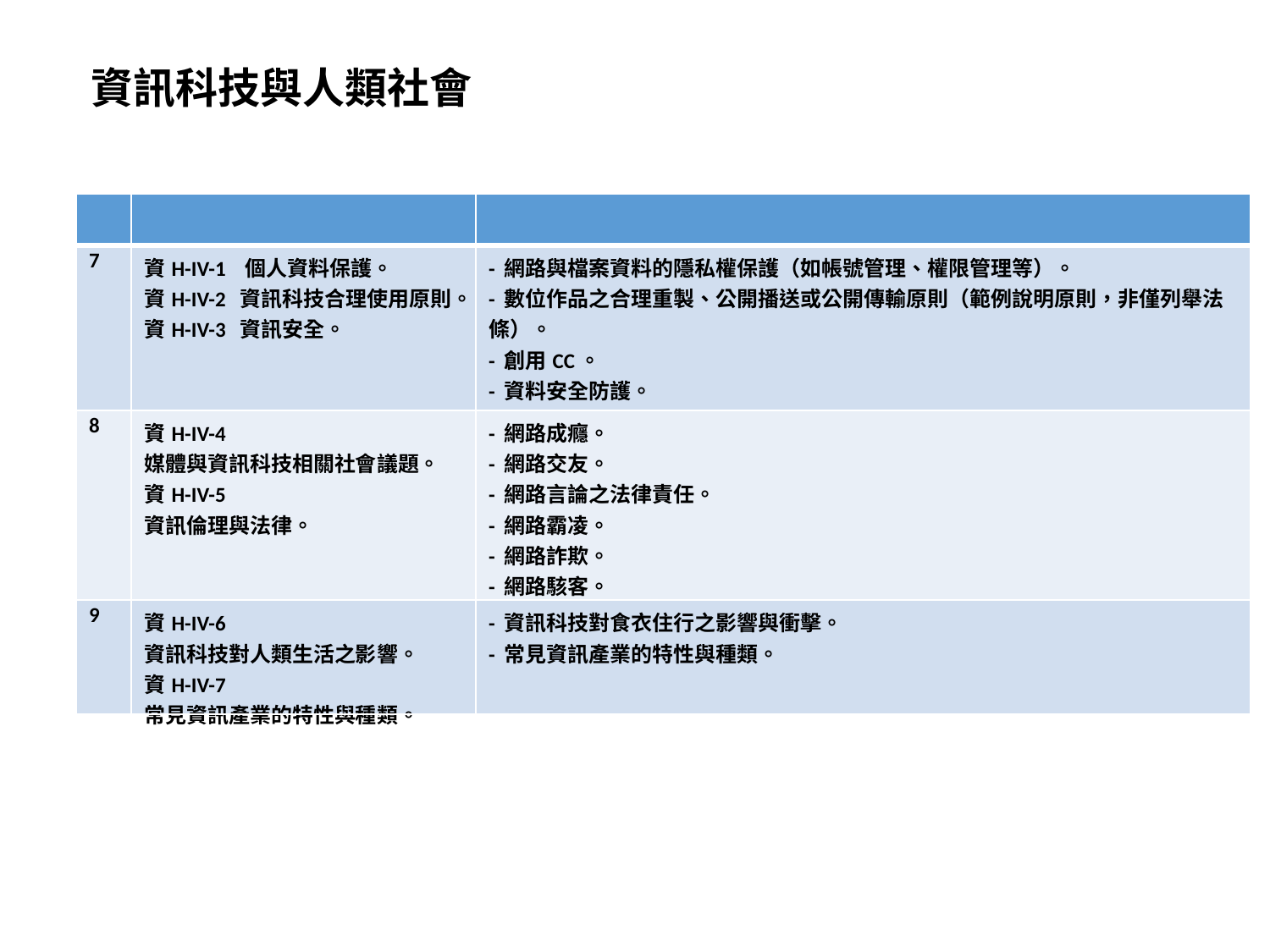

資訊科技與人類社會
|  |  |  |
| --- | --- | --- |
| 7 | 資H-IV-1 個人資料保護。 資H-IV-2 資訊科技合理使用原則。 資H-IV-3 資訊安全。 | - 網路與檔案資料的隱私權保護（如帳號管理、權限管理等）。 - 數位作品之合理重製、公開播送或公開傳輸原則（範例說明原則，非僅列舉法條）。 - 創用CC。 - 資料安全防護。 - 通訊安全防護。 |
| 8 | 資H-IV-4 媒體與資訊科技相關社會議題。 資H-IV-5 資訊倫理與法律。 | - 網路成癮。 - 網路交友。 - 網路言論之法律責任。 - 網路霸凌。 - 網路詐欺。 - 網路駭客。 - 網路使用的倫理規範。 |
| 9 | 資H-IV-6 資訊科技對人類生活之影響。 資H-IV-7 常見資訊產業的特性與種類。 | - 資訊科技對食衣住行之影響與衝擊。 - 常見資訊產業的特性與種類。 |